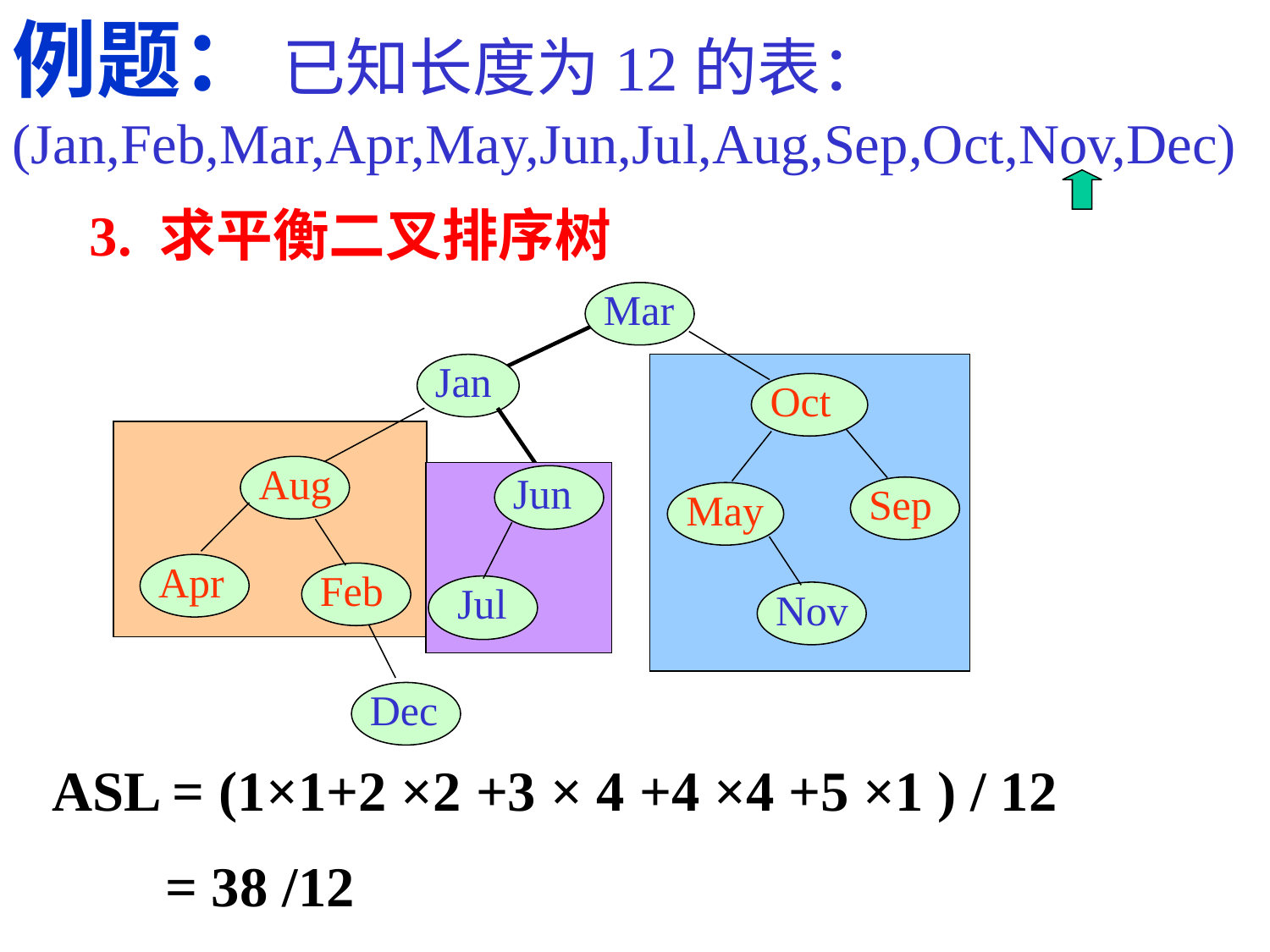

例题： 已知长度为12的表：
(Jan,Feb,Mar,Apr,May,Jun,Jul,Aug,Sep,Oct,Nov,Dec)

3. 求平衡二叉排序树
Mar

Oct

May

Nov

Sep

Jan

Aug

Apr

Feb

Jun

 Jul

Dec

ASL = (1×1+2 ×2 +3 × 4 +4 ×4 +5 ×1 ) / 12
        = 38 /12